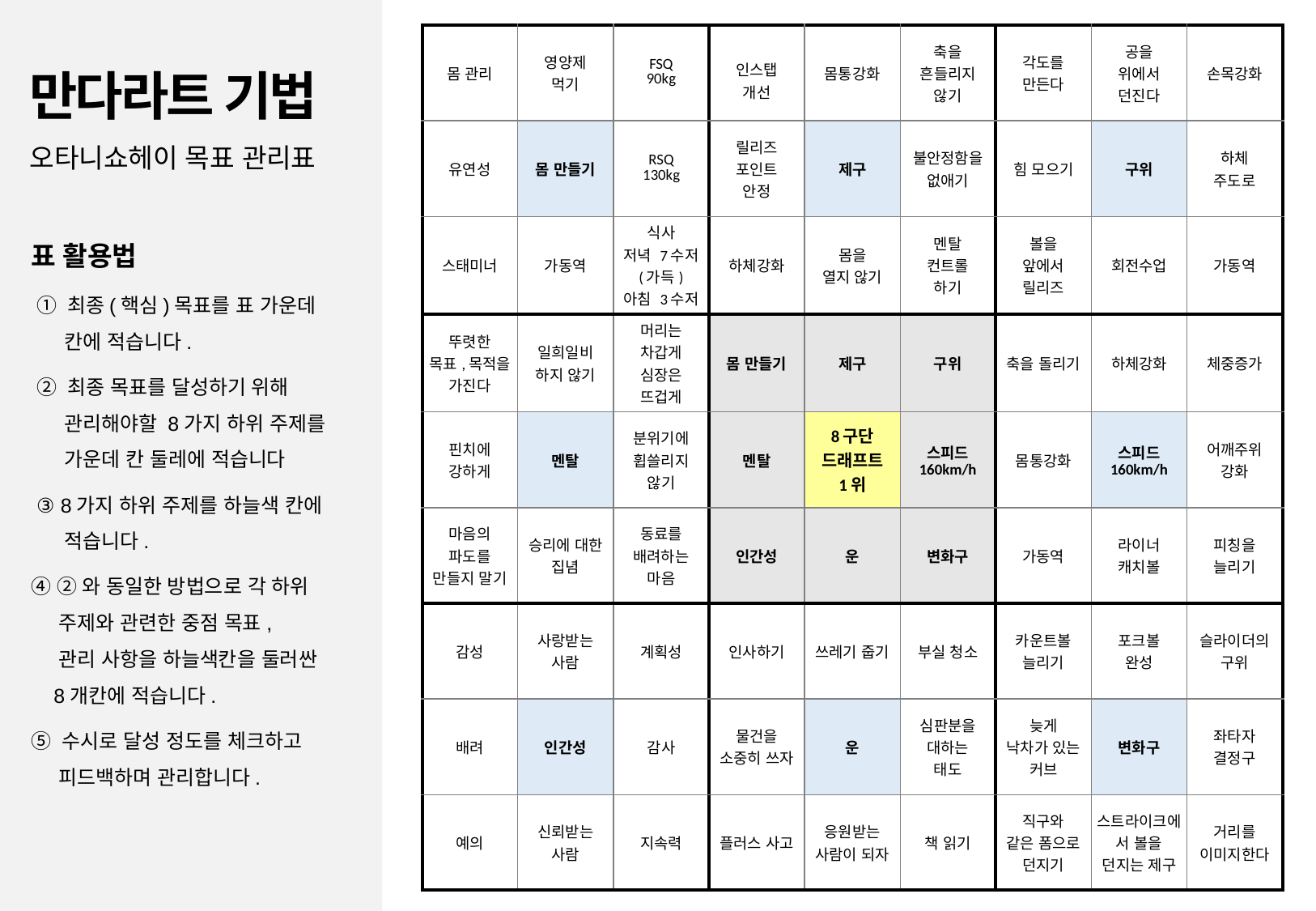

| 몸 관리 | 영양제 먹기 | FSQ 90kg | 인스탭 개선 | 몸통강화 | 축을 흔들리지 않기 | 각도를 만든다 | 공을 위에서 던진다 | 손목강화 |
| --- | --- | --- | --- | --- | --- | --- | --- | --- |
| 유연성 | 몸 만들기 | RSQ 130kg | 릴리즈 포인트 안정 | 제구 | 불안정함을 없애기 | 힘 모으기 | 구위 | 하체 주도로 |
| 스태미너 | 가동역 | 식사 저녁 7수저 (가득) 아침 3수저 | 하체강화 | 몸을 열지 않기 | 멘탈 컨트롤 하기 | 볼을 앞에서 릴리즈 | 회전수업 | 가동역 |
| 뚜렷한 목표,목적을 가진다 | 일희일비 하지 않기 | 머리는 차갑게 심장은 뜨겁게 | 몸 만들기 | 제구 | 구위 | 축을 돌리기 | 하체강화 | 체중증가 |
| 핀치에 강하게 | 멘탈 | 분위기에 휩쓸리지 않기 | 멘탈 | 8구단 드래프트 1위 | 스피드 160km/h | 몸통강화 | 스피드 160km/h | 어깨주위 강화 |
| 마음의 파도를 만들지 말기 | 승리에 대한 집념 | 동료를 배려하는 마음 | 인간성 | 운 | 변화구 | 가동역 | 라이너 캐치볼 | 피칭을 늘리기 |
| 감성 | 사랑받는 사람 | 계획성 | 인사하기 | 쓰레기 줍기 | 부실 청소 | 카운트볼 늘리기 | 포크볼 완성 | 슬라이더의 구위 |
| 배려 | 인간성 | 감사 | 물건을 소중히 쓰자 | 운 | 심판분을 대하는 태도 | 늦게 낙차가 있는 커브 | 변화구 | 좌타자 결정구 |
| 예의 | 신뢰받는 사람 | 지속력 | 플러스 사고 | 응원받는 사람이 되자 | 책 읽기 | 직구와 같은 폼으로 던지기 | 스트라이크에서 볼을 던지는 제구 | 거리를 이미지한다 |
만다라트 기법

오타니쇼헤이 목표 관리표
표 활용법

 ① 최종(핵심)목표를 표 가운데
     칸에 적습니다.

 ② 최종 목표를 달성하기 위해
     관리해야할 8가지 하위 주제를
     가운데 칸 둘레에 적습니다

 ③ 8가지 하위 주제를 하늘색 칸에
     적습니다.

④ ②와 동일한 방법으로 각 하위
    주제와 관련한 중점 목표,
    관리 사항을 하늘색칸을 둘러싼
    8개칸에 적습니다.

⑤ 수시로 달성 정도를 체크하고
    피드백하며 관리합니다.